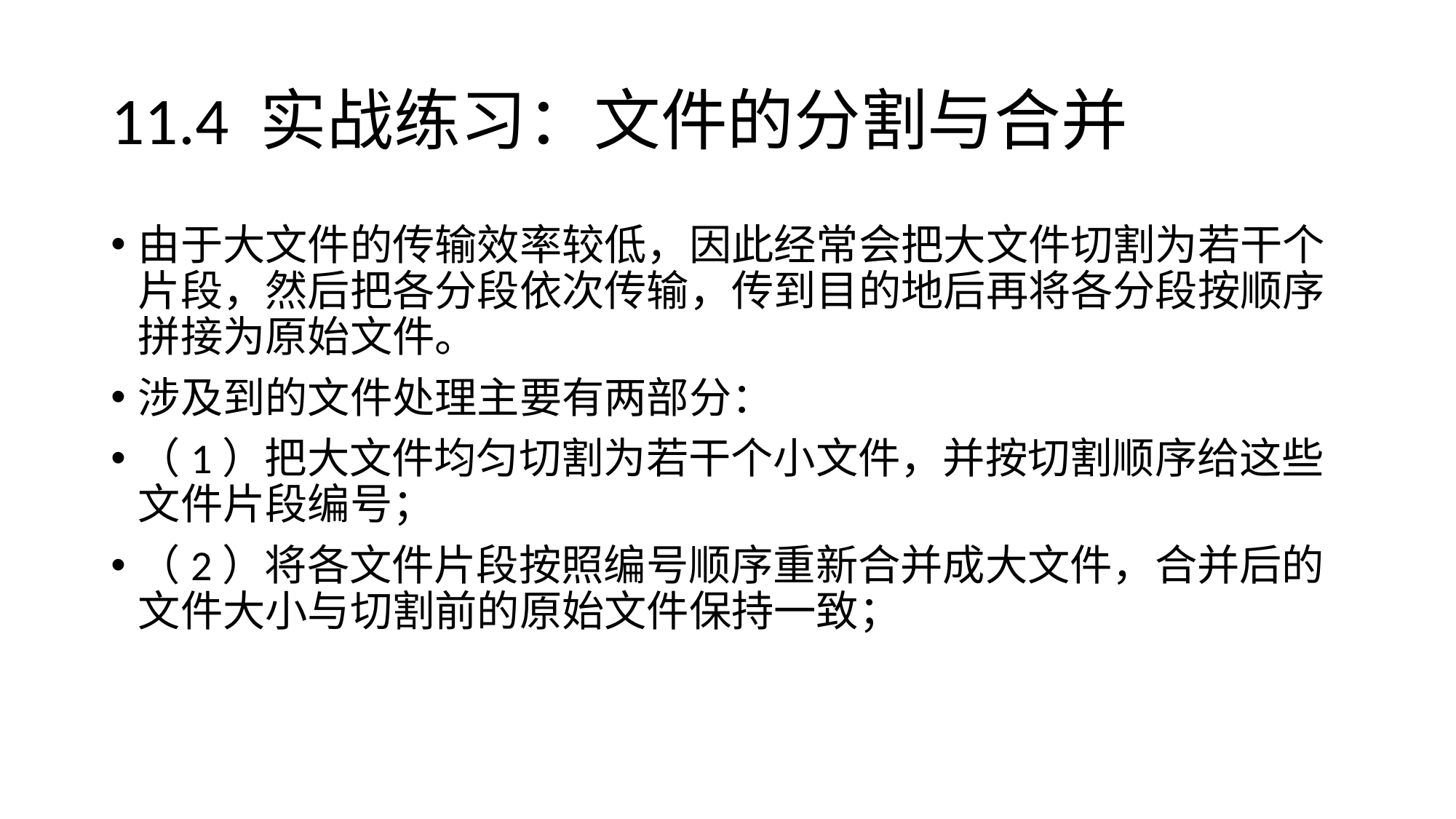

# 11.4 实战练习：文件的分割与合并
由于大文件的传输效率较低，因此经常会把大文件切割为若干个片段，然后把各分段依次传输，传到目的地后再将各分段按顺序拼接为原始文件。
涉及到的文件处理主要有两部分：
（1）把大文件均匀切割为若干个小文件，并按切割顺序给这些文件片段编号；
（2）将各文件片段按照编号顺序重新合并成大文件，合并后的文件大小与切割前的原始文件保持一致；